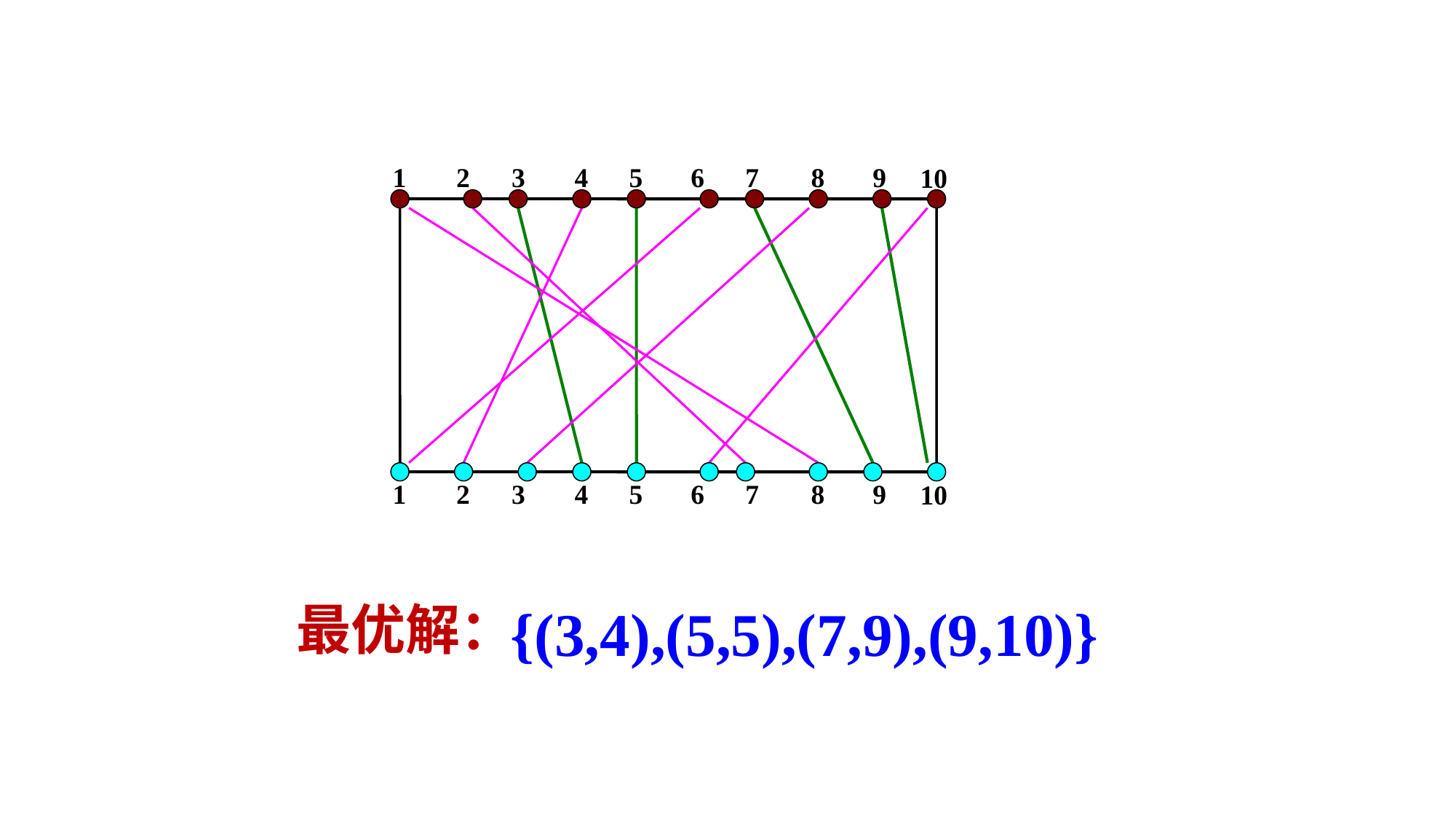

1
2
3
4
5
6
7
8
9
10

1

2
3
4
5
6
7
8
9
10
最优解：
{(3,4),(5,5),(7,9),(9,10)}